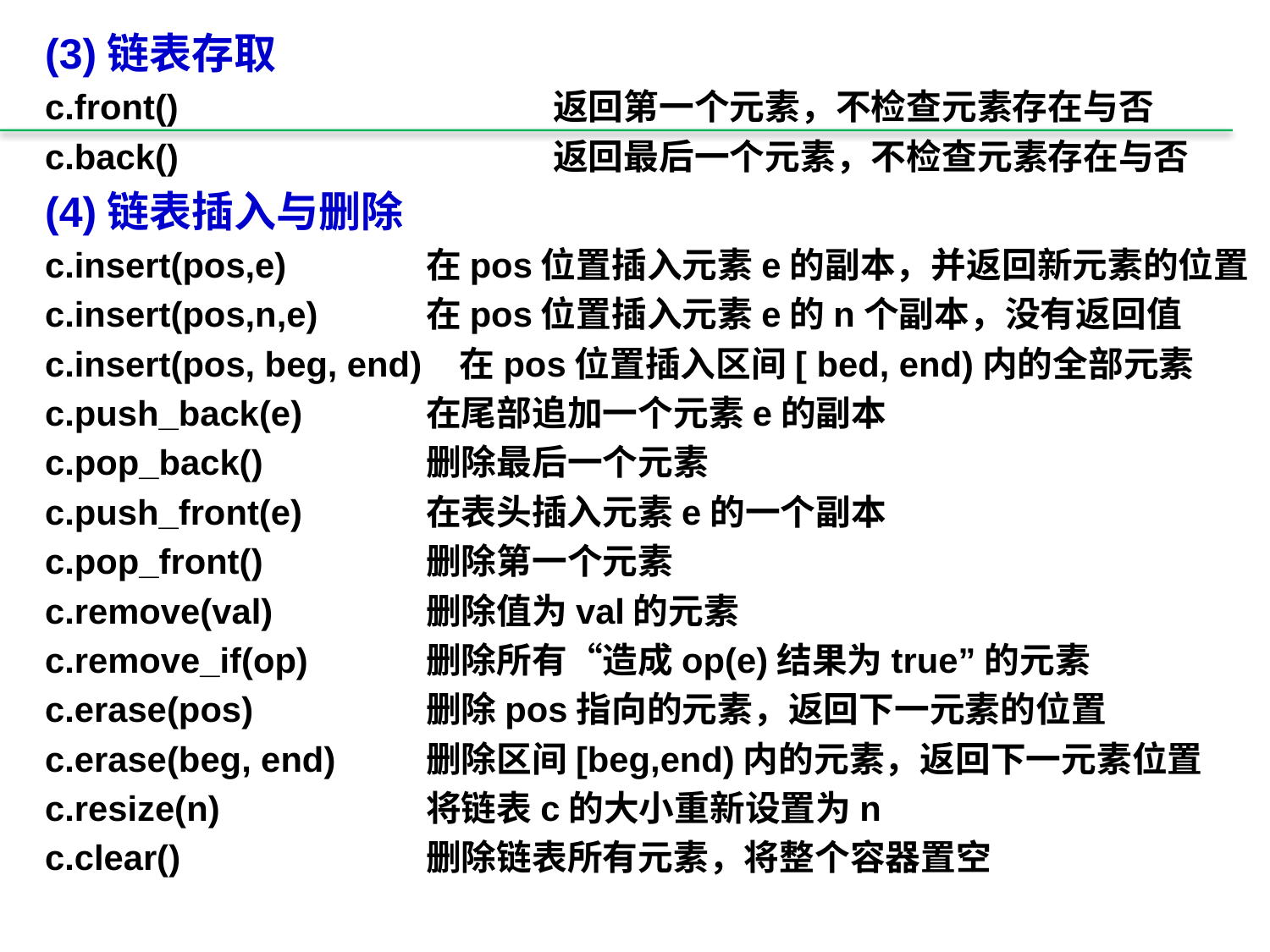

(3)链表存取
c.front()			返回第一个元素，不检查元素存在与否
c.back()			返回最后一个元素，不检查元素存在与否
(4)链表插入与删除
c.insert(pos,e)		在pos位置插入元素e的副本，并返回新元素的位置
c.insert(pos,n,e)	在pos位置插入元素e的n个副本，没有返回值
c.insert(pos, beg, end)   在pos位置插入区间[ bed, end)内的全部元素
c.push_back(e)	在尾部追加一个元素e的副本
c.pop_back()		删除最后一个元素
c.push_front(e)	在表头插入元素e的一个副本
c.pop_front()		删除第一个元素
c.remove(val)		删除值为val的元素
c.remove_if(op)	删除所有“造成op(e)结果为true”的元素
c.erase(pos)		删除pos指向的元素，返回下一元素的位置
c.erase(beg, end)	删除区间[beg,end)内的元素，返回下一元素位置
c.resize(n)		将链表c的大小重新设置为n
c.clear()		删除链表所有元素，将整个容器置空